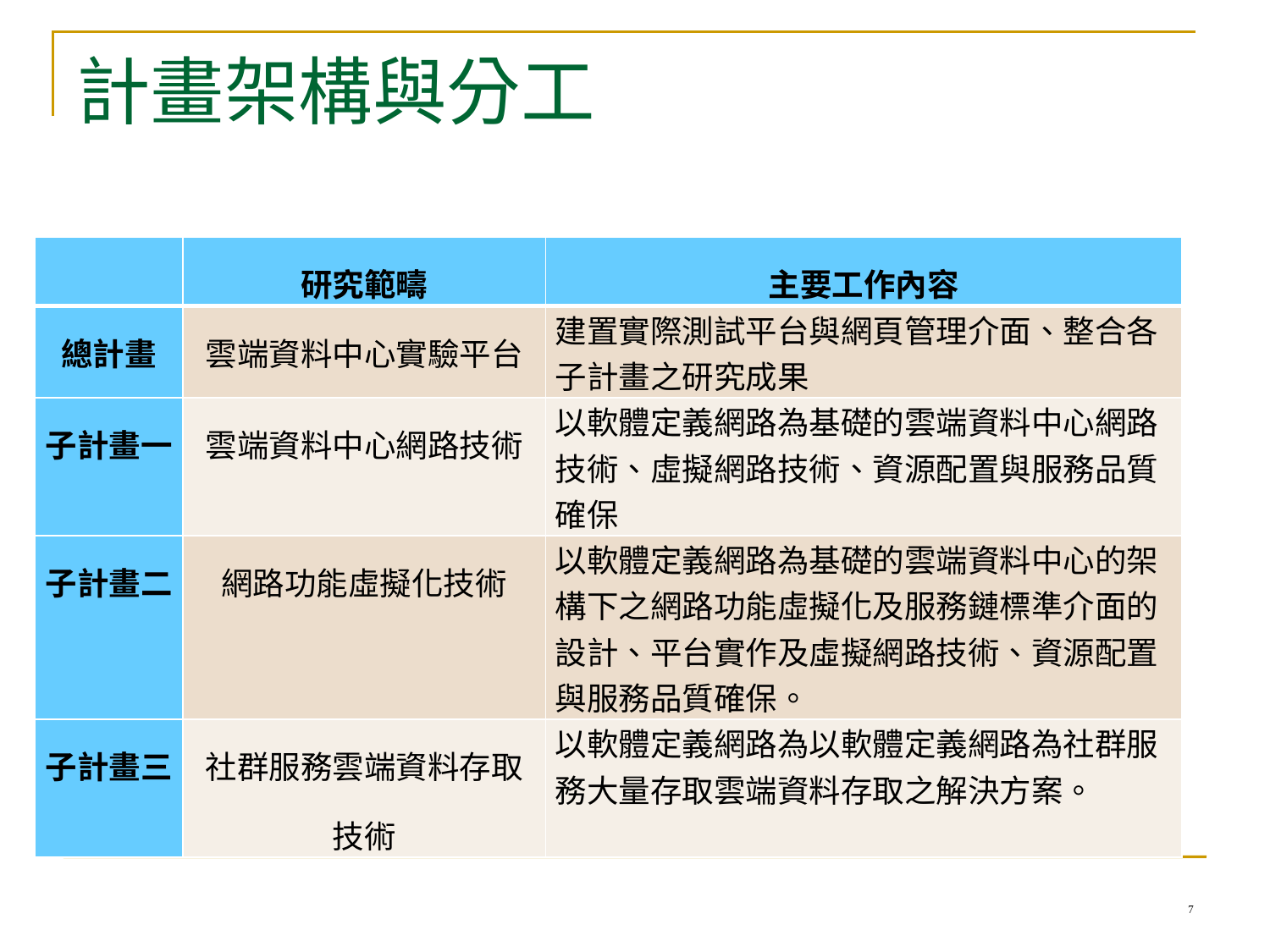

# 計畫架構與分工
|  | 研究範疇 | 主要工作內容 |
| --- | --- | --- |
| 總計畫 | 雲端資料中心實驗平台 | 建置實際測試平台與網頁管理介面、整合各子計畫之研究成果 |
| 子計畫一 | 雲端資料中心網路技術 | 以軟體定義網路為基礎的雲端資料中心網路技術、虛擬網路技術、資源配置與服務品質確保 |
| 子計畫二 | 網路功能虛擬化技術 | 以軟體定義網路為基礎的雲端資料中心的架構下之網路功能虛擬化及服務鏈標準介面的設計、平台實作及虛擬網路技術、資源配置與服務品質確保。 |
| 子計畫三 | 社群服務雲端資料存取技術 | 以軟體定義網路為以軟體定義網路為社群服務大量存取雲端資料存取之解決方案。 |
7